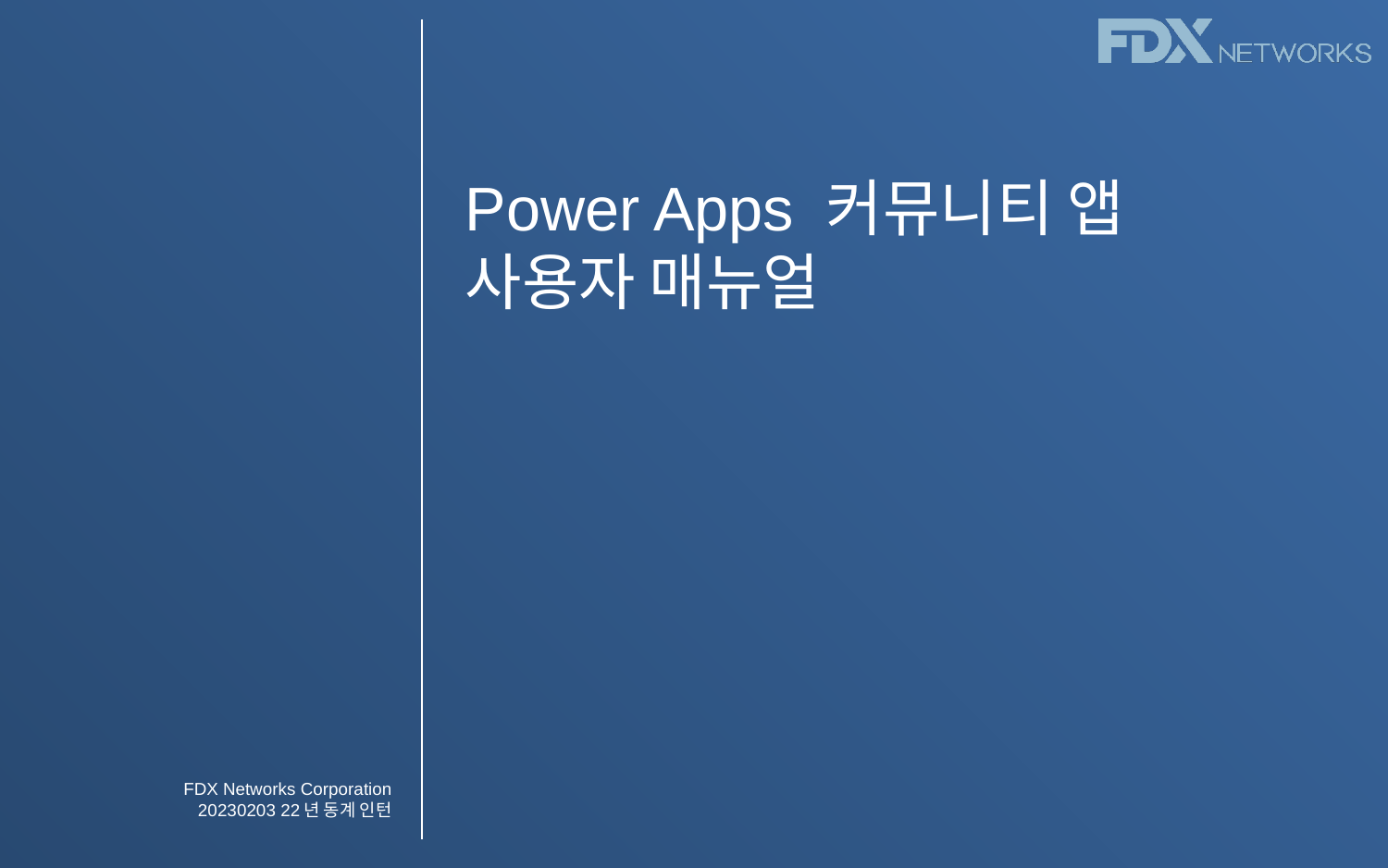

Power Apps 커뮤니티 앱
사용자 매뉴얼

FDX Networks Corporation
20230203 22년 동계 인턴